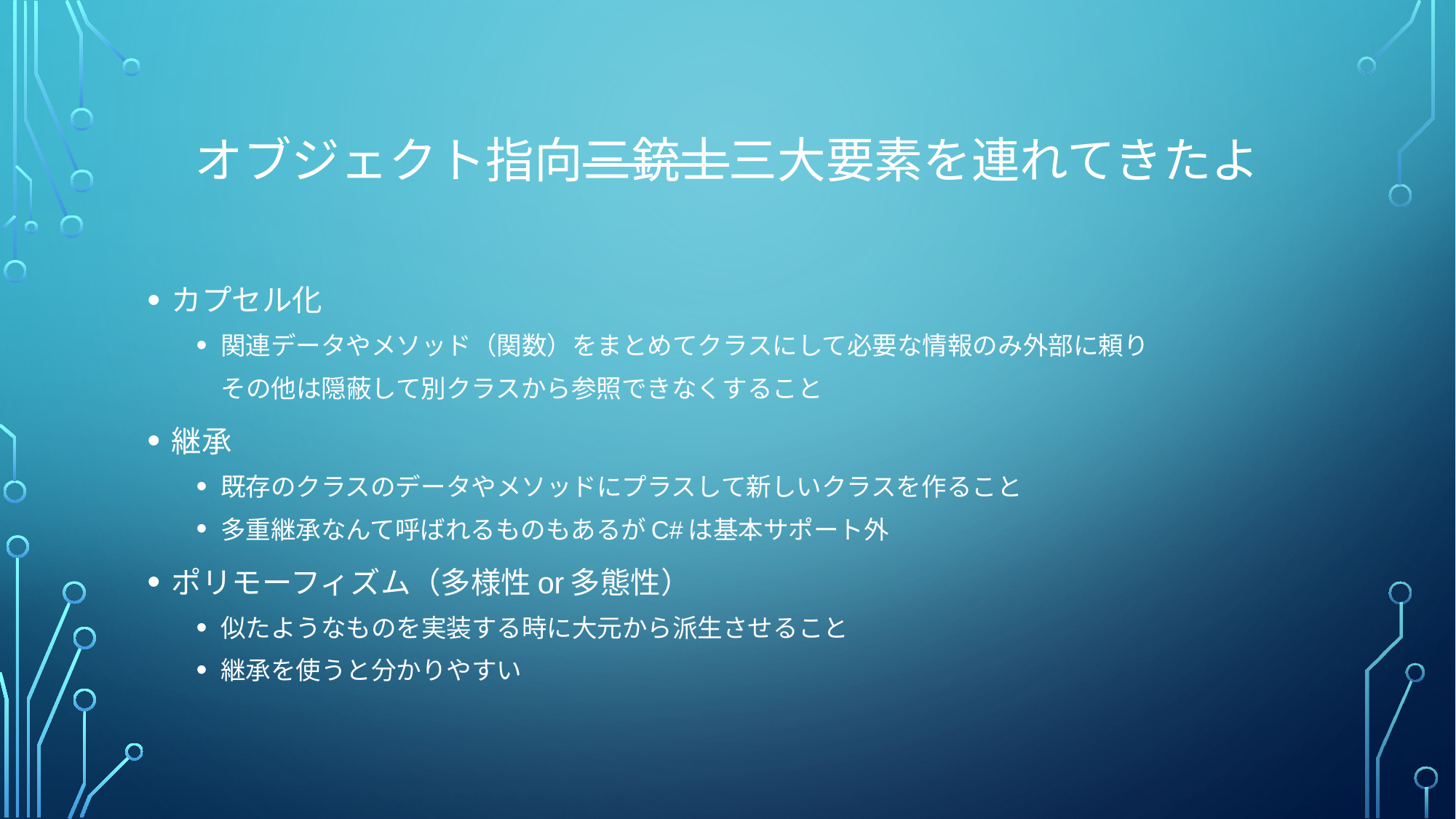

# オブジェクト指向三銃士三大要素を連れてきたよ
カプセル化
関連データやメソッド（関数）をまとめてクラスにして必要な情報のみ外部に頼り
　その他は隠蔽して別クラスから参照できなくすること
継承
既存のクラスのデータやメソッドにプラスして新しいクラスを作ること
多重継承なんて呼ばれるものもあるがC#は基本サポート外
ポリモーフィズム（多様性or多態性）
似たようなものを実装する時に大元から派生させること
継承を使うと分かりやすい